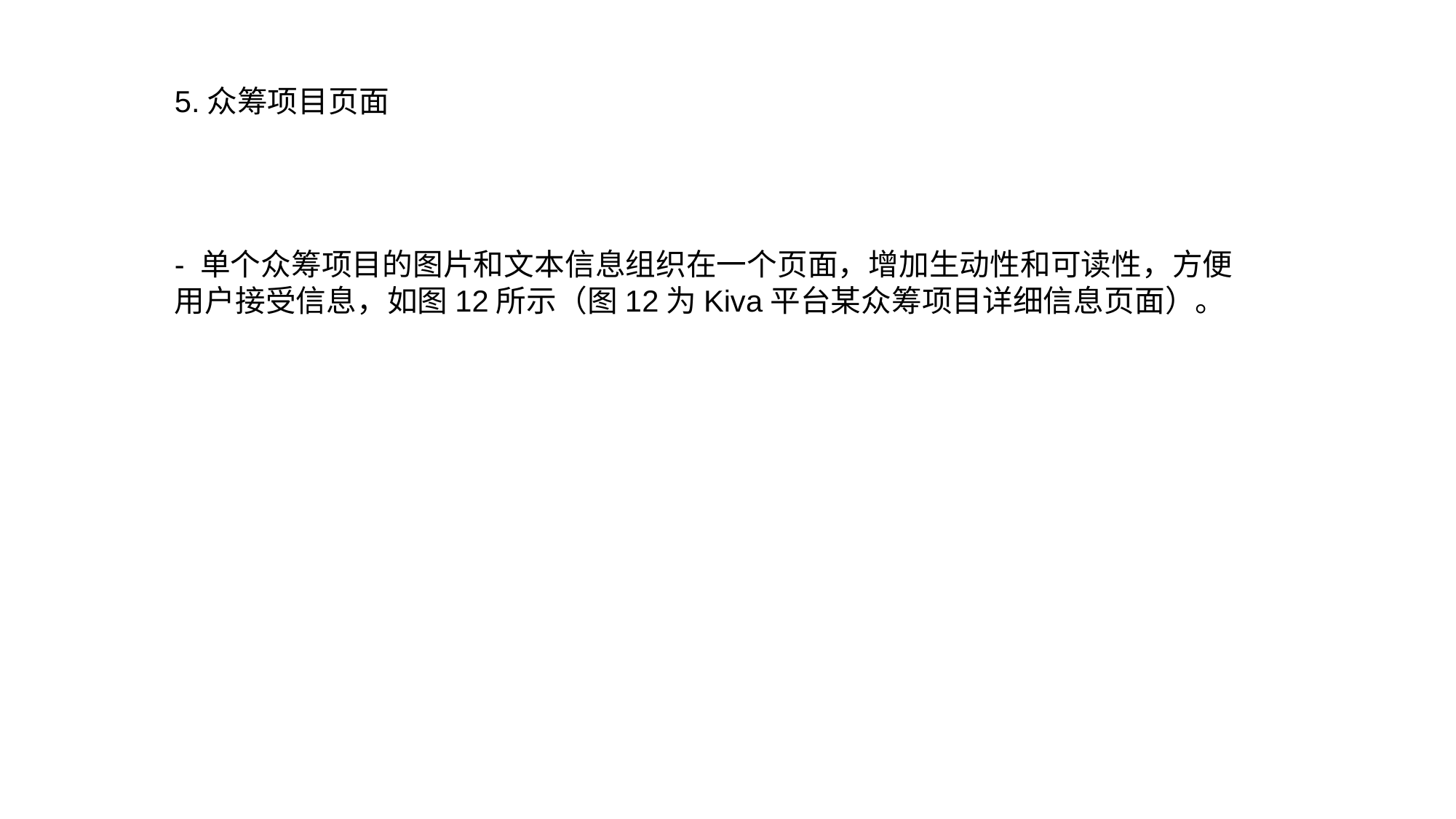

5.众筹项目页面

- 单个众筹项目的图片和文本信息组织在一个页面，增加生动性和可读性，方便用户接受信息，如图12所示（图12为Kiva平台某众筹项目详细信息页面）。